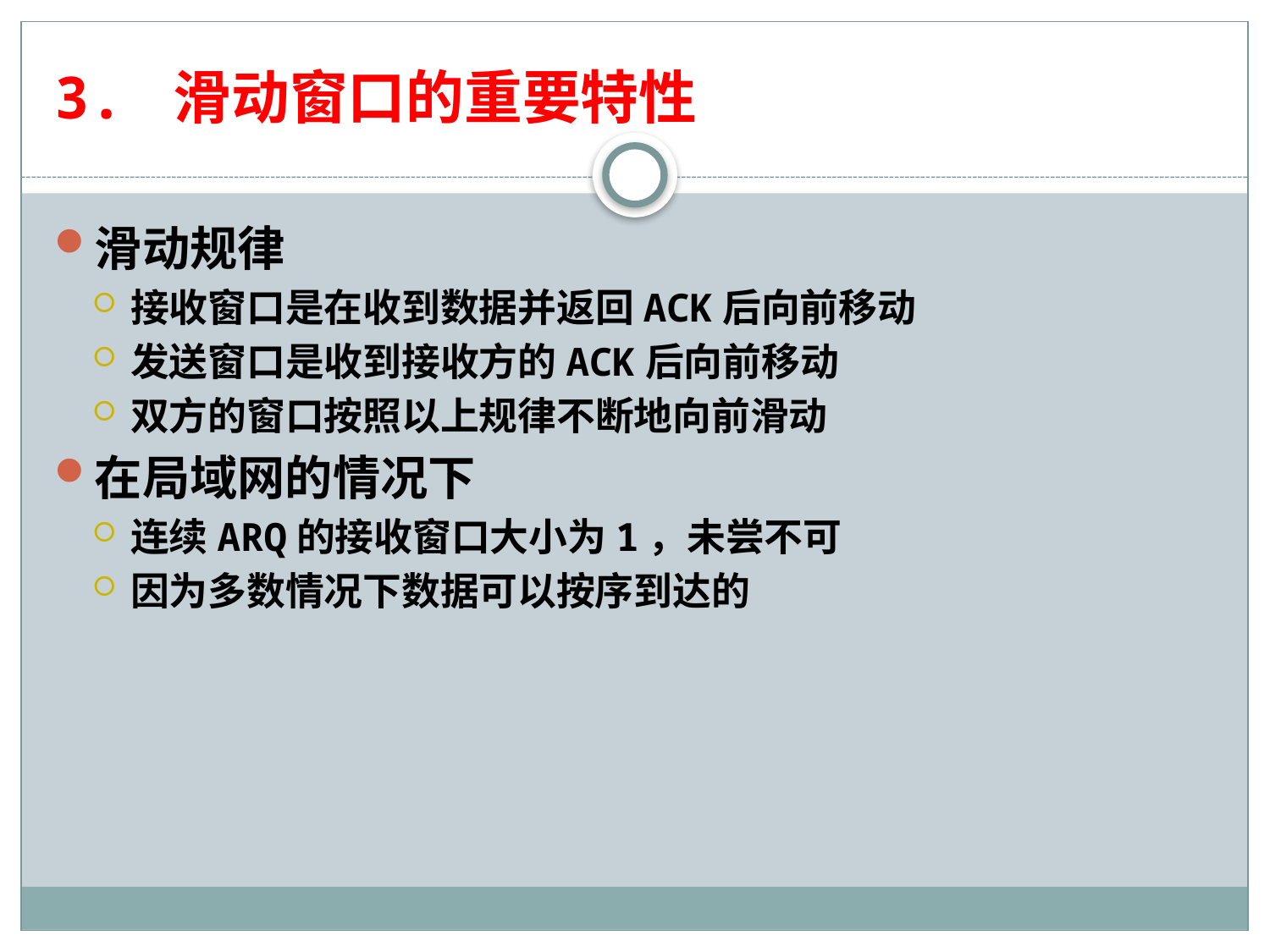

# 3. 滑动窗口的重要特性
滑动规律
接收窗口是在收到数据并返回ACK后向前移动
发送窗口是收到接收方的ACK后向前移动
双方的窗口按照以上规律不断地向前滑动
在局域网的情况下
连续ARQ的接收窗口大小为1，未尝不可
因为多数情况下数据可以按序到达的